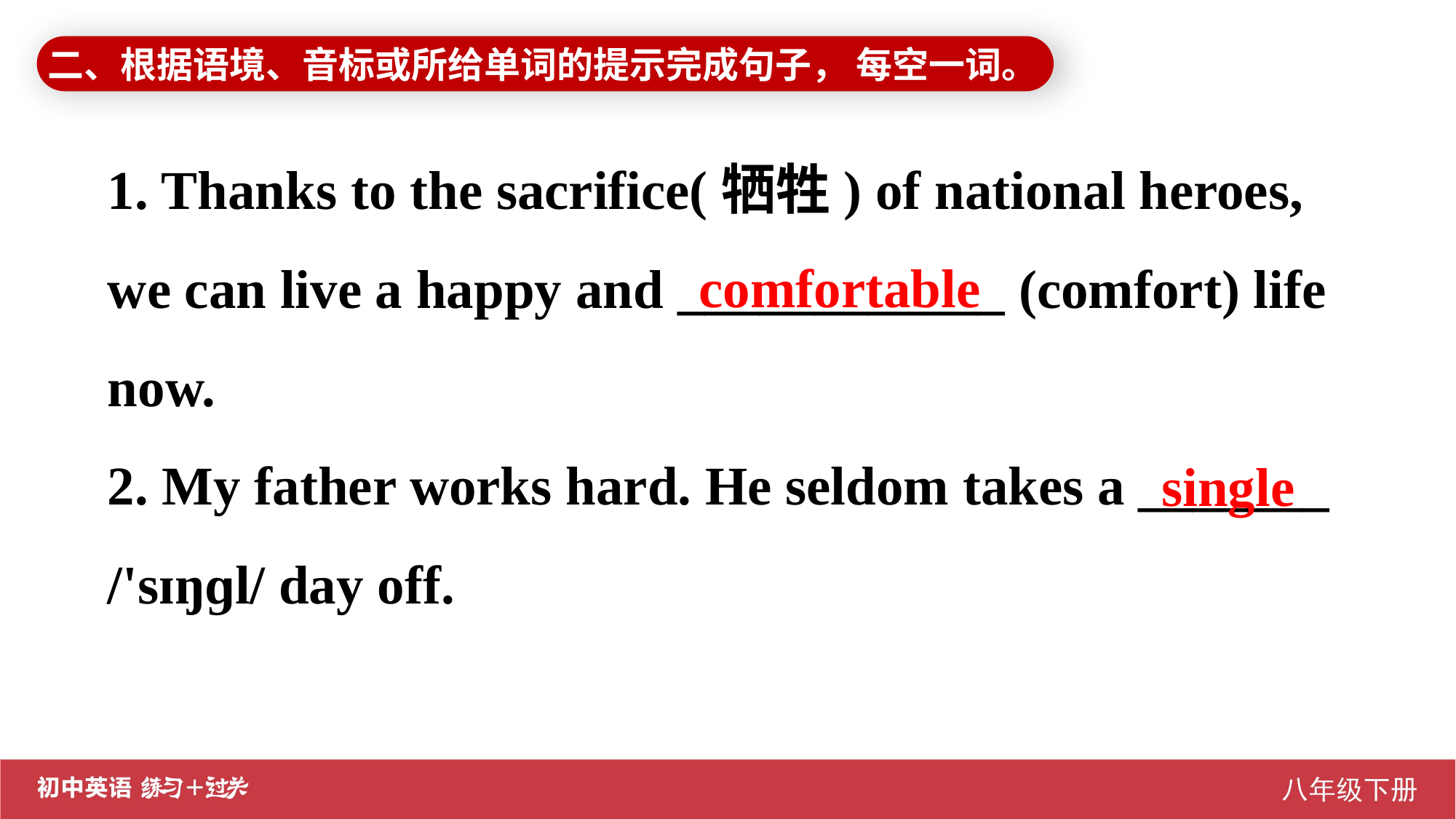

二、根据语境、音标或所给单词的提示完成句子， 每空一词。
1. Thanks to the sacrifice(牺牲) of national heroes,  we can live a happy and ____________ (comfort) life now.
2. My father works hard. He seldom takes a _______ /'sɪŋɡl/ day off.
comfortable
 single